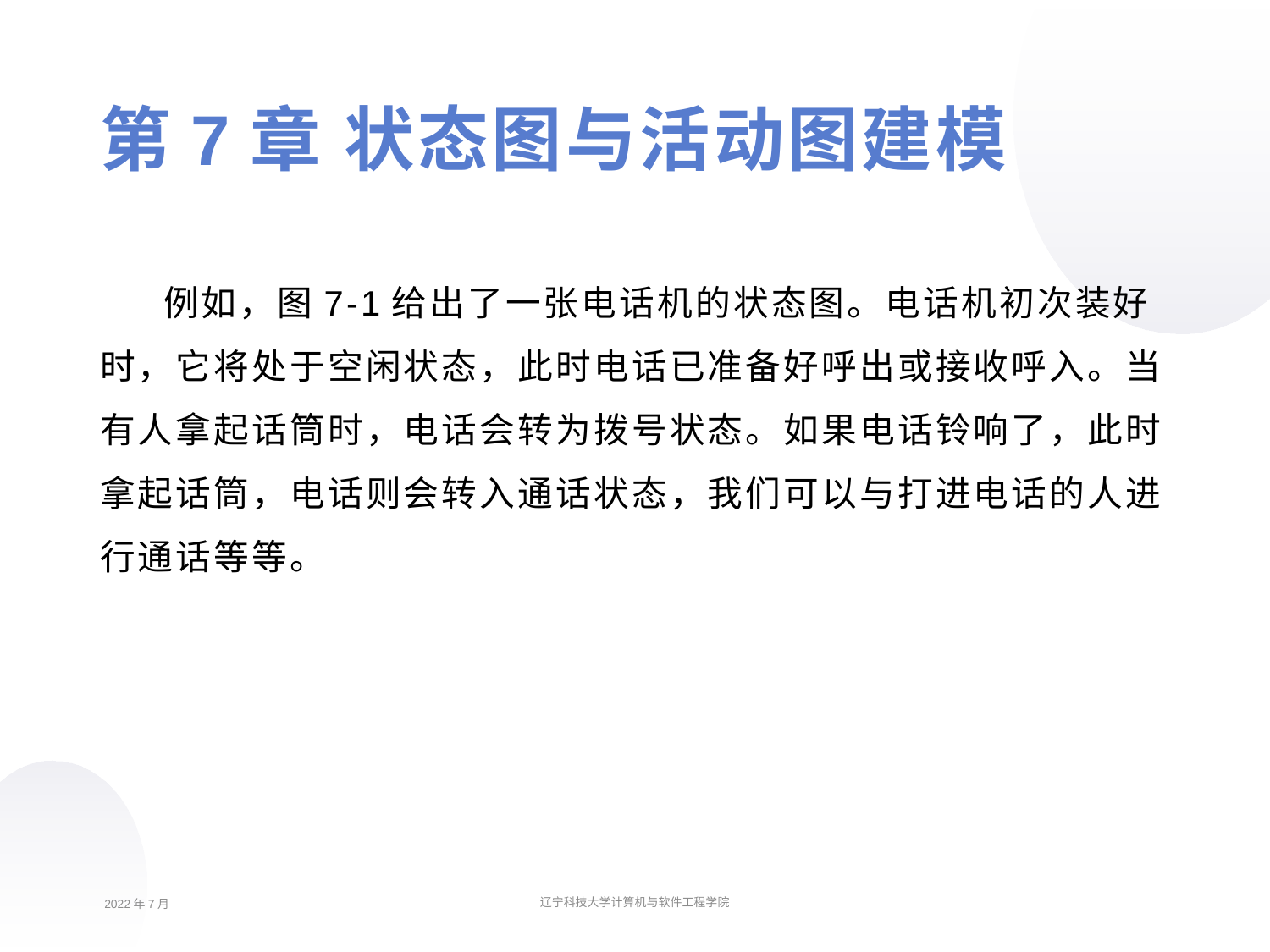

第7章 状态图与活动图建模
例如，图7-1给出了一张电话机的状态图。电话机初次装好时，它将处于空闲状态，此时电话已准备好呼出或接收呼入。当有人拿起话筒时，电话会转为拨号状态。如果电话铃响了，此时拿起话筒，电话则会转入通话状态，我们可以与打进电话的人进行通话等等。

2022年7月
辽宁科技大学计算机与软件工程学院
3